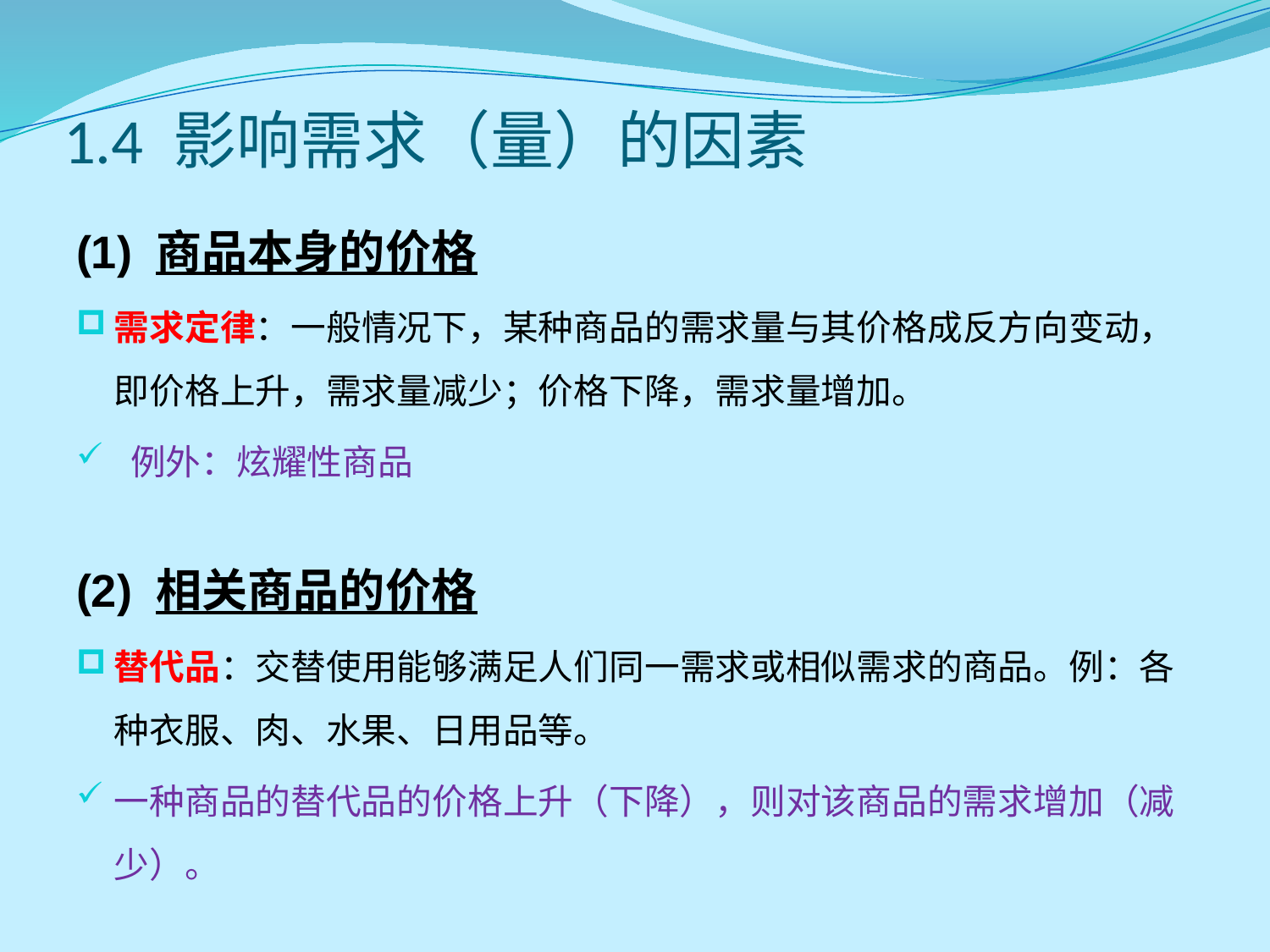

# 1.4 影响需求（量）的因素
(1) 商品本身的价格
需求定律：一般情况下，某种商品的需求量与其价格成反方向变动，即价格上升，需求量减少；价格下降，需求量增加。
 例外：炫耀性商品

(2) 相关商品的价格
替代品：交替使用能够满足人们同一需求或相似需求的商品。例：各种衣服、肉、水果、日用品等。
一种商品的替代品的价格上升（下降），则对该商品的需求增加（减少）。

10